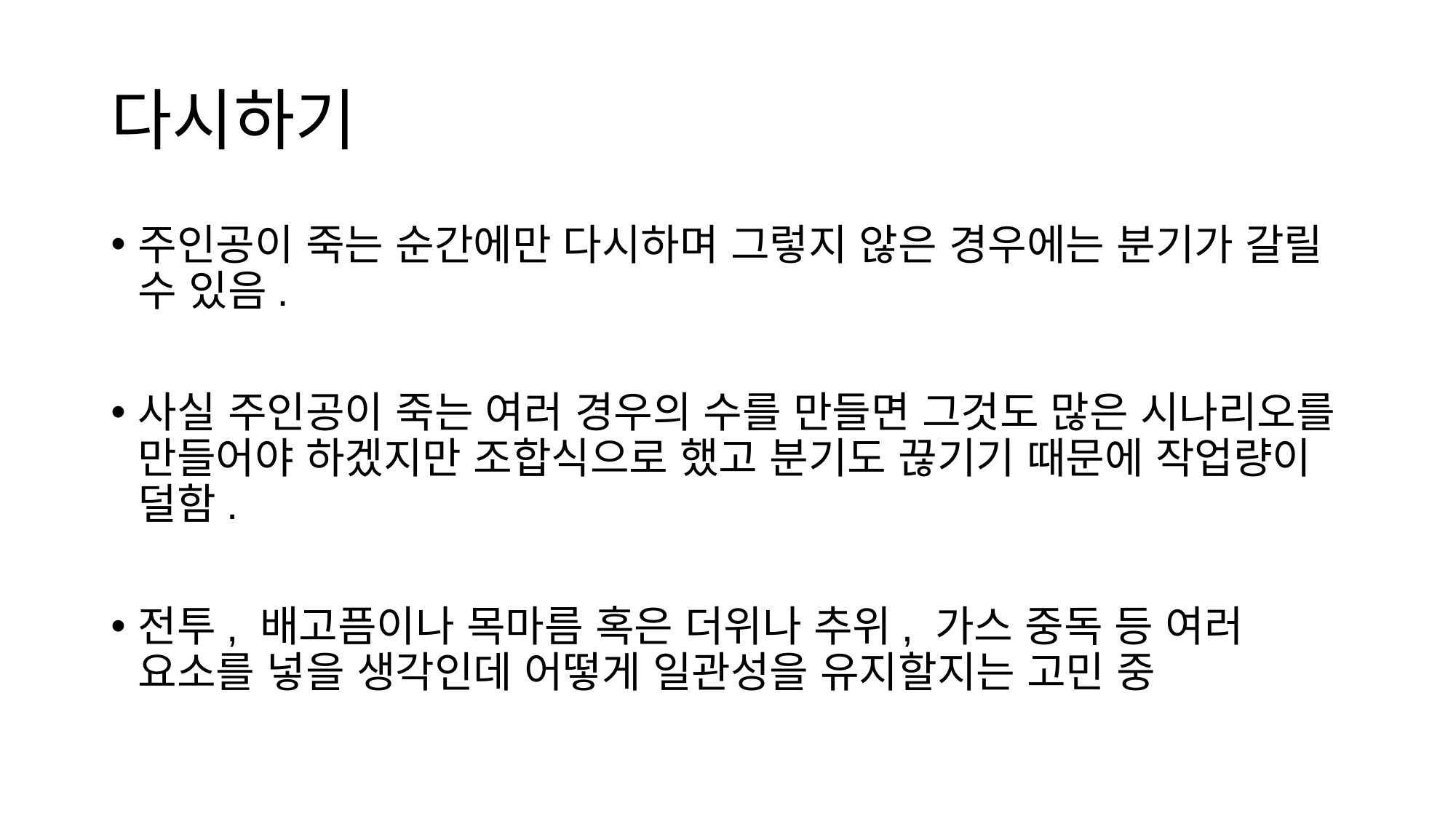

# 다시하기
주인공이 죽는 순간에만 다시하며 그렇지 않은 경우에는 분기가 갈릴 수 있음.

사실 주인공이 죽는 여러 경우의 수를 만들면 그것도 많은 시나리오를 만들어야 하겠지만 조합식으로 했고 분기도 끊기기 때문에 작업량이 덜함.

전투, 배고픔이나 목마름 혹은 더위나 추위, 가스 중독 등 여러 요소를 넣을 생각인데 어떻게 일관성을 유지할지는 고민 중